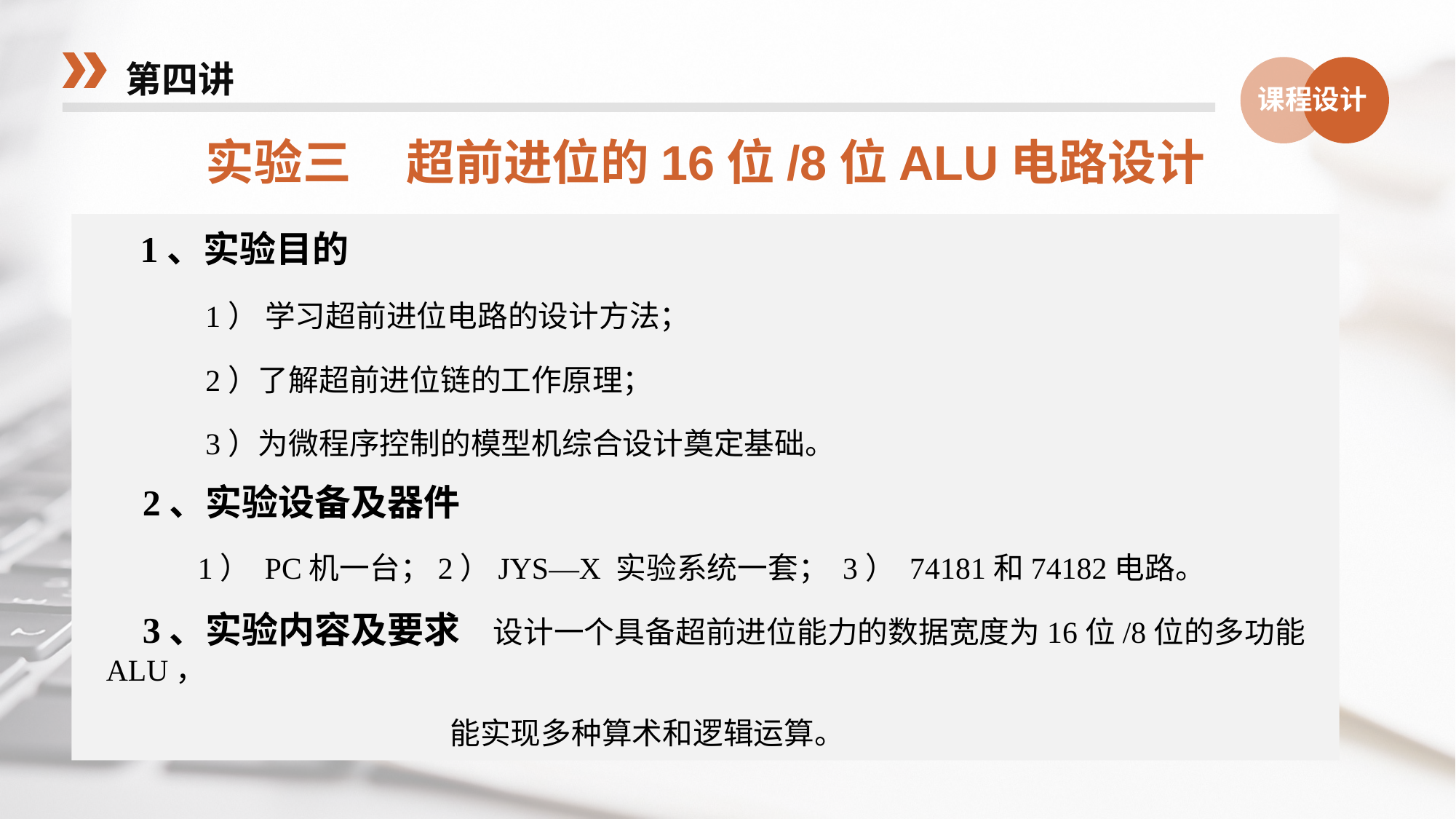

第四讲

课程设计

实验三     超前进位的16位/8位ALU电路设计
1、实验目的
             1） 学习超前进位电路的设计方法；
             2）了解超前进位链的工作原理；
             3）为微程序控制的模型机综合设计奠定基础。
    2、实验设备及器件
         1） PC机一台；2）JYS—X 实验系统一套； 3） 74181和74182电路。
    3、实验内容及要求    设计一个具备超前进位能力的数据宽度为16位/8位的多功能ALU，
                                                  能实现多种算术和逻辑运算。